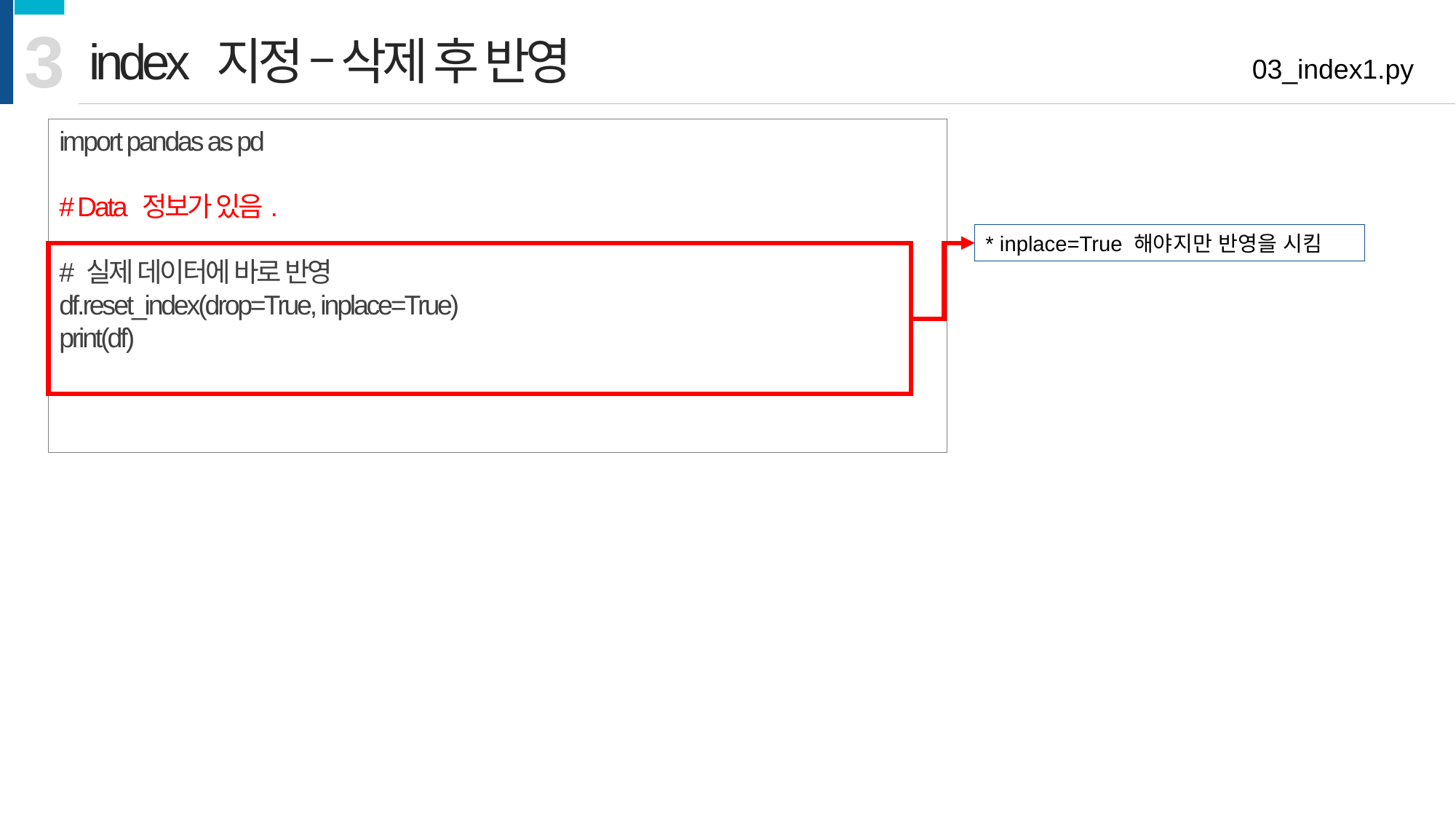

3
index 지정 – 삭제 후 반영
03_index1.py
import pandas as pd

# Data 정보가 있음.

# 실제 데이터에 바로 반영
df.reset_index(drop=True, inplace=True)
print(df)
* inplace=True 해야지만 반영을 시킴